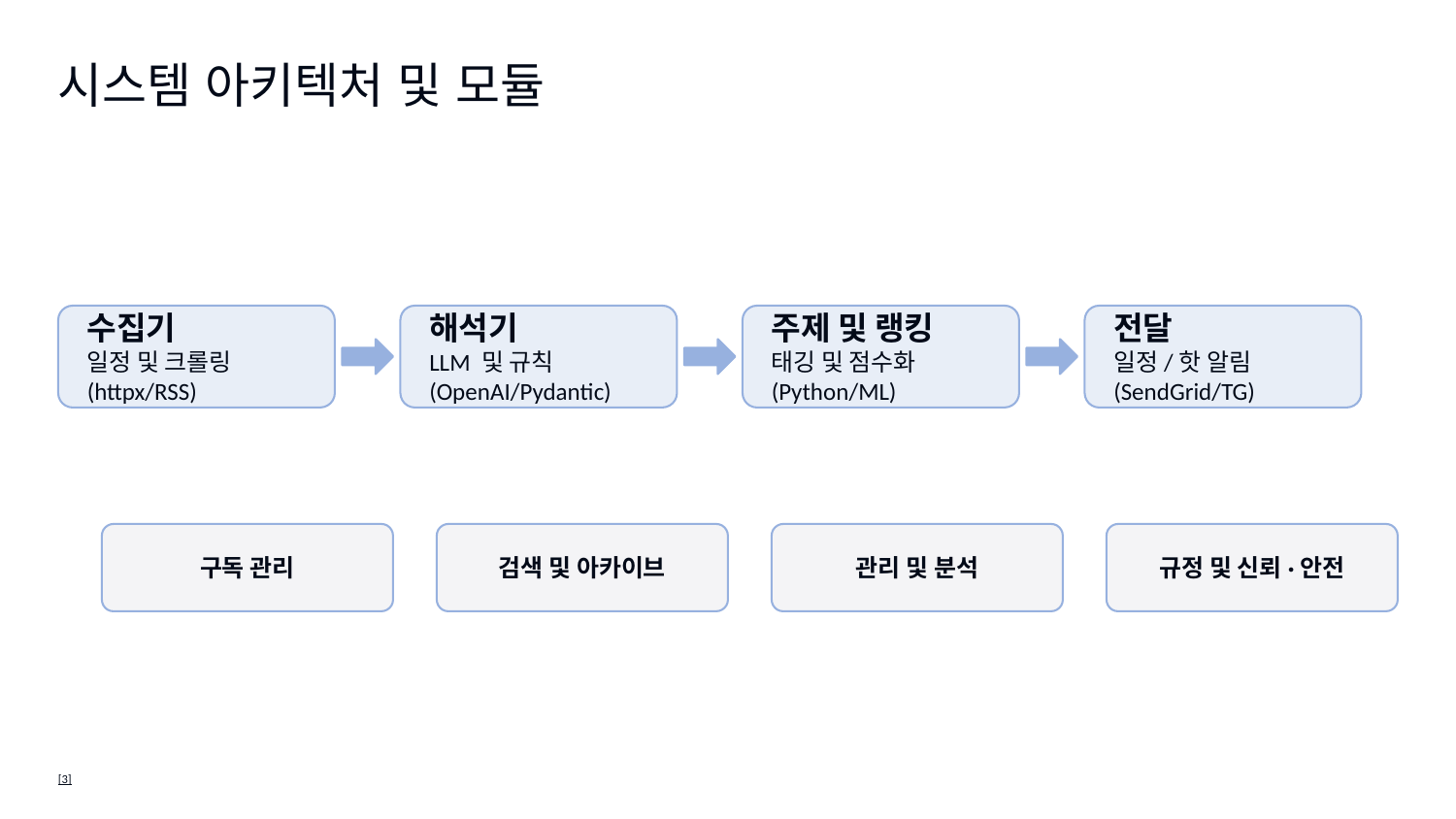

시스템 아키텍처 및 모듈

수집기
일정 및 크롤링 (httpx/RSS)
해석기
LLM 및 규칙 (OpenAI/Pydantic)
주제 및 랭킹
태깅 및 점수화 (Python/ML)
전달
일정/핫 알림 (SendGrid/TG)

구독 관리
검색 및 아카이브
관리 및 분석
규정 및 신뢰·안전
[3]